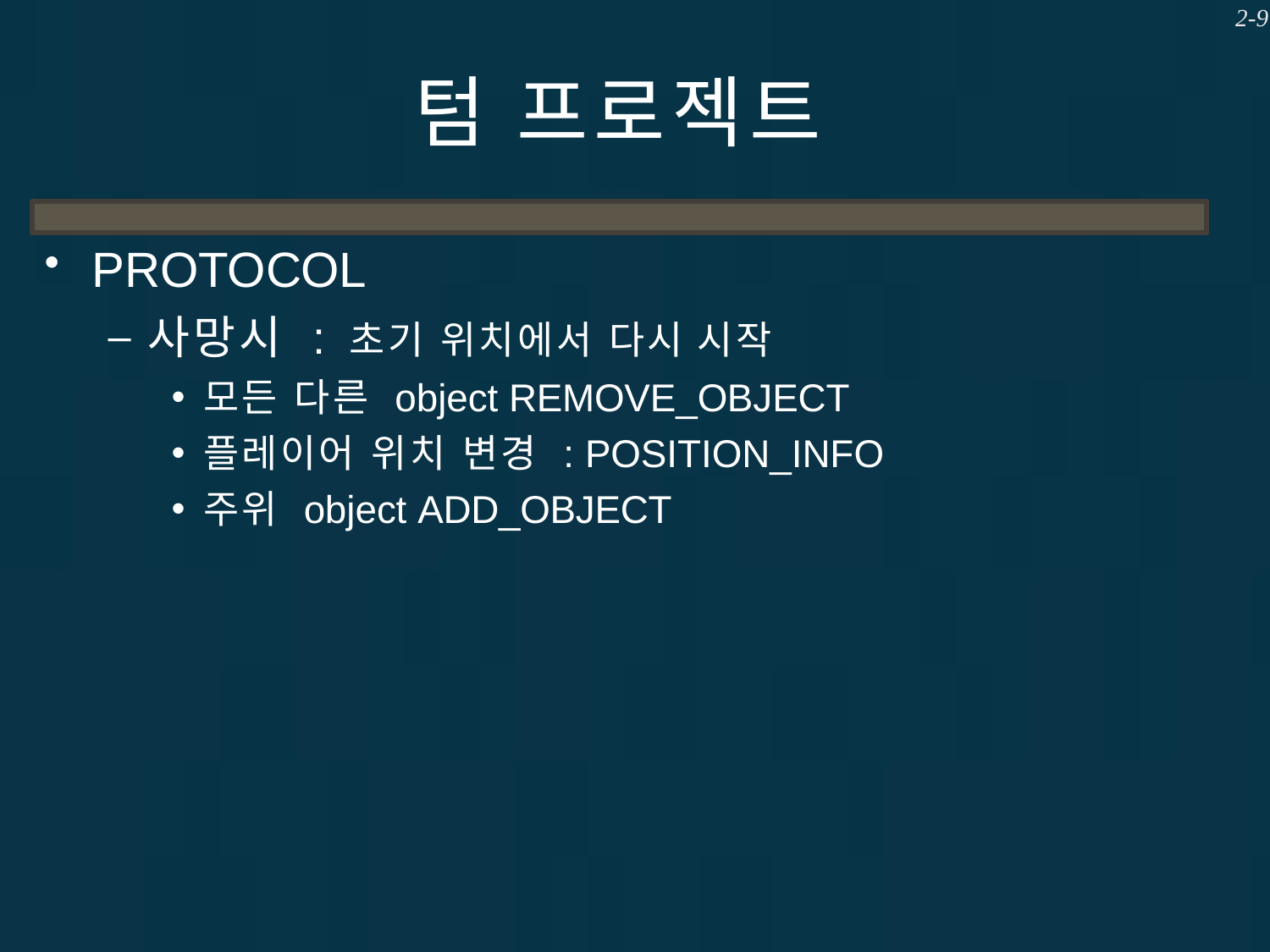

2-9
# 텀 프로젝트
PROTOCOL
사망시 : 초기 위치에서 다시 시작
모든 다른 object REMOVE_OBJECT
플레이어 위치 변경 : POSITION_INFO
주위 object ADD_OBJECT